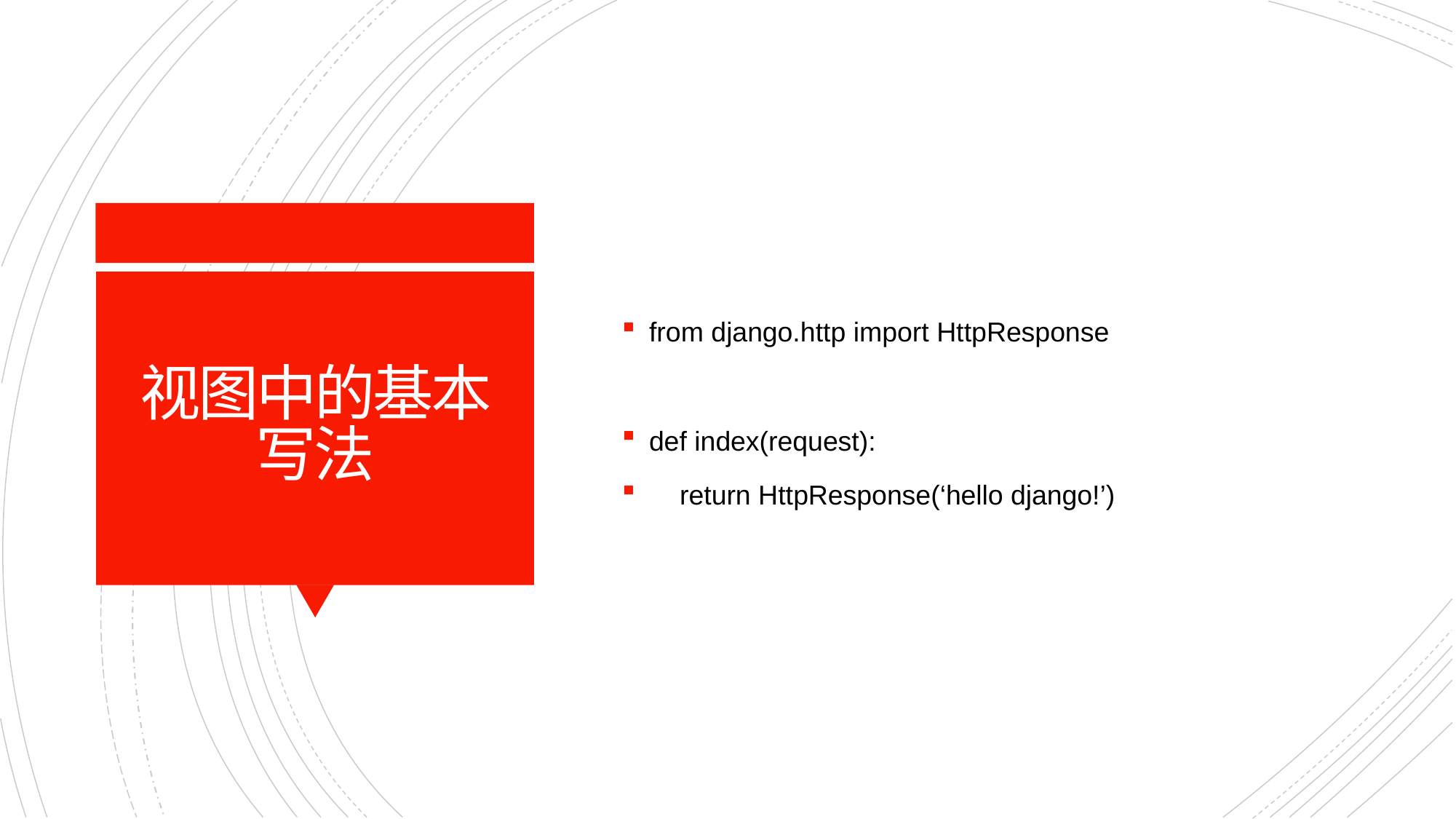

from django.http import HttpResponse

def index(request):
    return HttpResponse(‘hello django!’)
# 视图中的基本写法